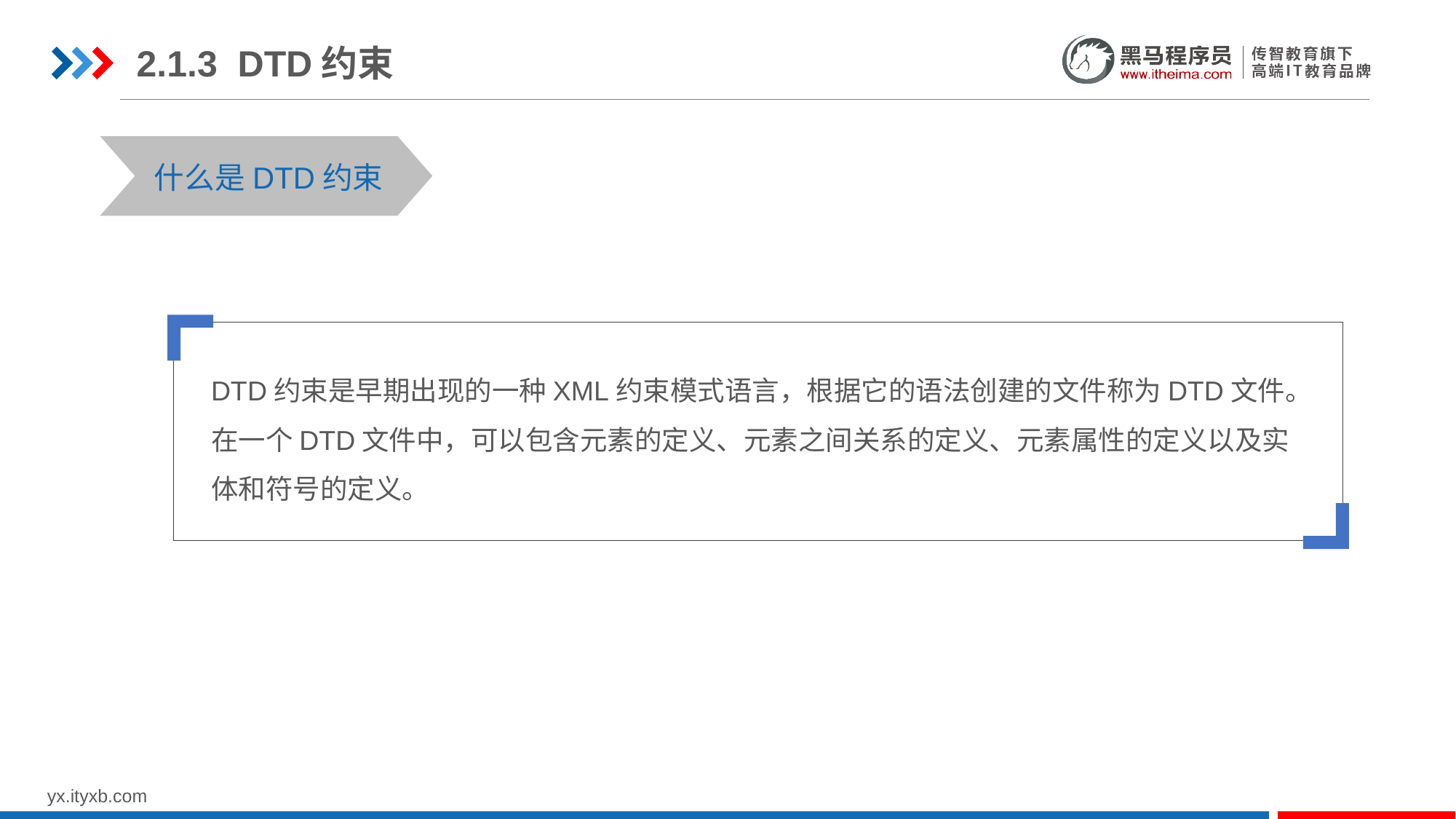

2.1.3  DTD约束

什么是DTD约束

DTD约束是早期出现的一种XML约束模式语言，根据它的语法创建的文件称为DTD文件。在一个DTD文件中，可以包含元素的定义、元素之间关系的定义、元素属性的定义以及实体和符号的定义。